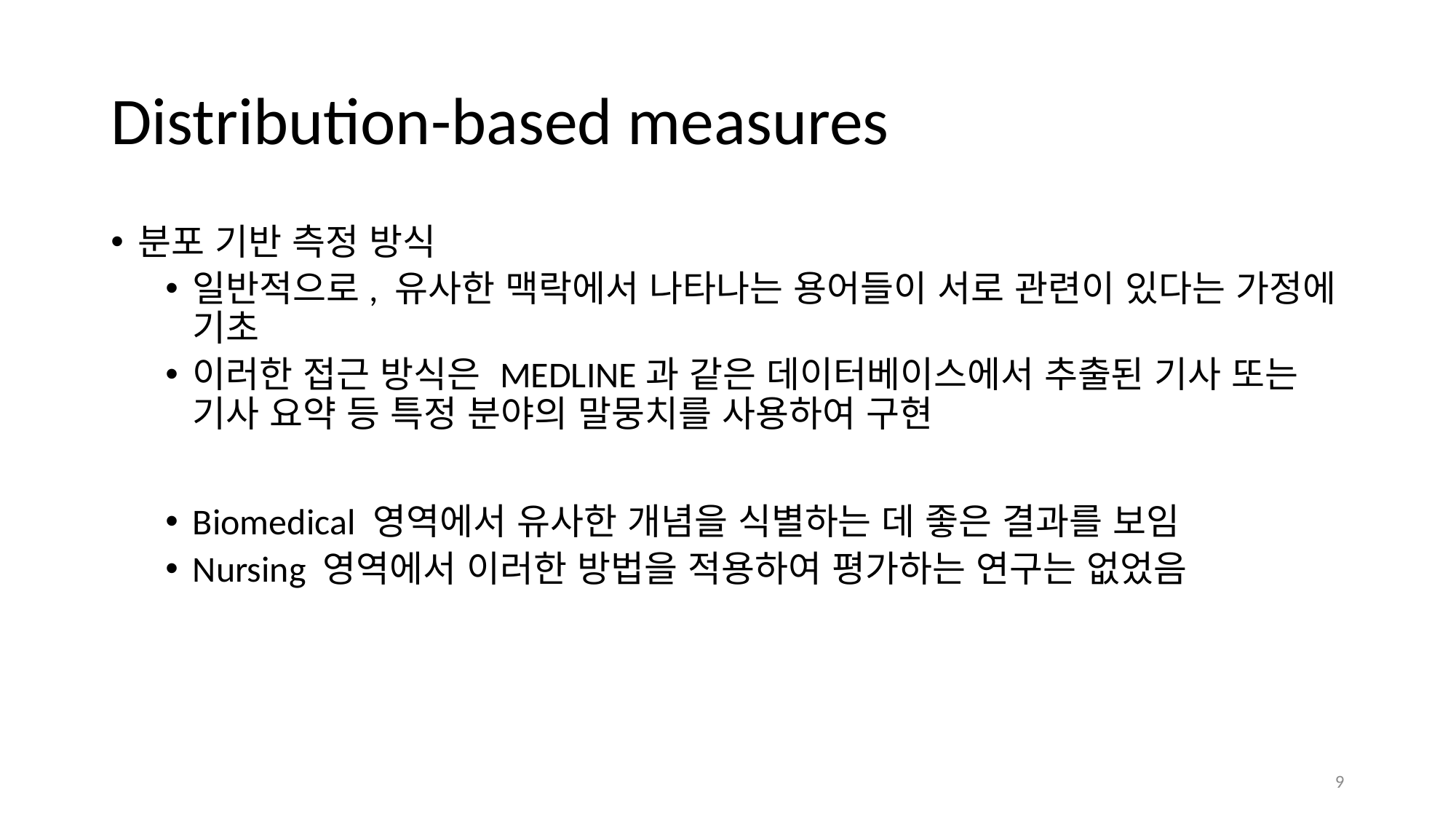

# Distribution-based measures
분포 기반 측정 방식
일반적으로, 유사한 맥락에서 나타나는 용어들이 서로 관련이 있다는 가정에 기초
이러한 접근 방식은 MEDLINE과 같은 데이터베이스에서 추출된 기사 또는 기사 요약 등 특정 분야의 말뭉치를 사용하여 구현

Biomedical 영역에서 유사한 개념을 식별하는 데 좋은 결과를 보임
Nursing 영역에서 이러한 방법을 적용하여 평가하는 연구는 없었음
9